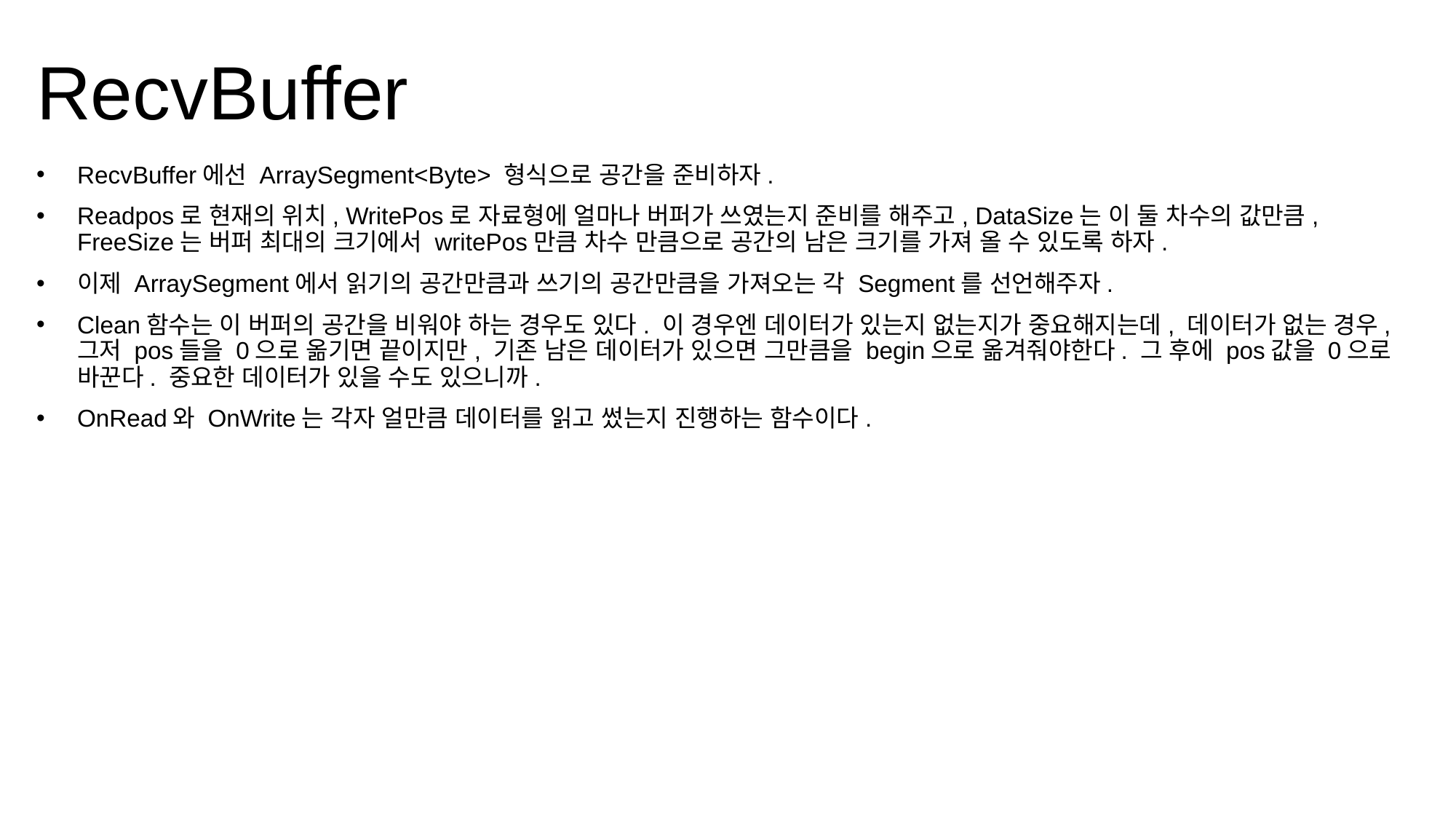

RecvBuffer

RecvBuffer에선 ArraySegment<Byte> 형식으로 공간을 준비하자.
Readpos로 현재의 위치, WritePos로 자료형에 얼마나 버퍼가 쓰였는지 준비를 해주고, DataSize는 이 둘 차수의 값만큼, FreeSize는 버퍼 최대의 크기에서 writePos만큼 차수 만큼으로 공간의 남은 크기를 가져 올 수 있도록 하자.
이제 ArraySegment에서 읽기의 공간만큼과 쓰기의 공간만큼을 가져오는 각 Segment를 선언해주자.
Clean함수는 이 버퍼의 공간을 비워야 하는 경우도 있다. 이 경우엔 데이터가 있는지 없는지가 중요해지는데, 데이터가 없는 경우, 그저 pos들을 0으로 옮기면 끝이지만, 기존 남은 데이터가 있으면 그만큼을 begin으로 옮겨줘야한다. 그 후에 pos값을 0으로 바꾼다. 중요한 데이터가 있을 수도 있으니까.
OnRead와 OnWrite는 각자 얼만큼 데이터를 읽고 썼는지 진행하는 함수이다.